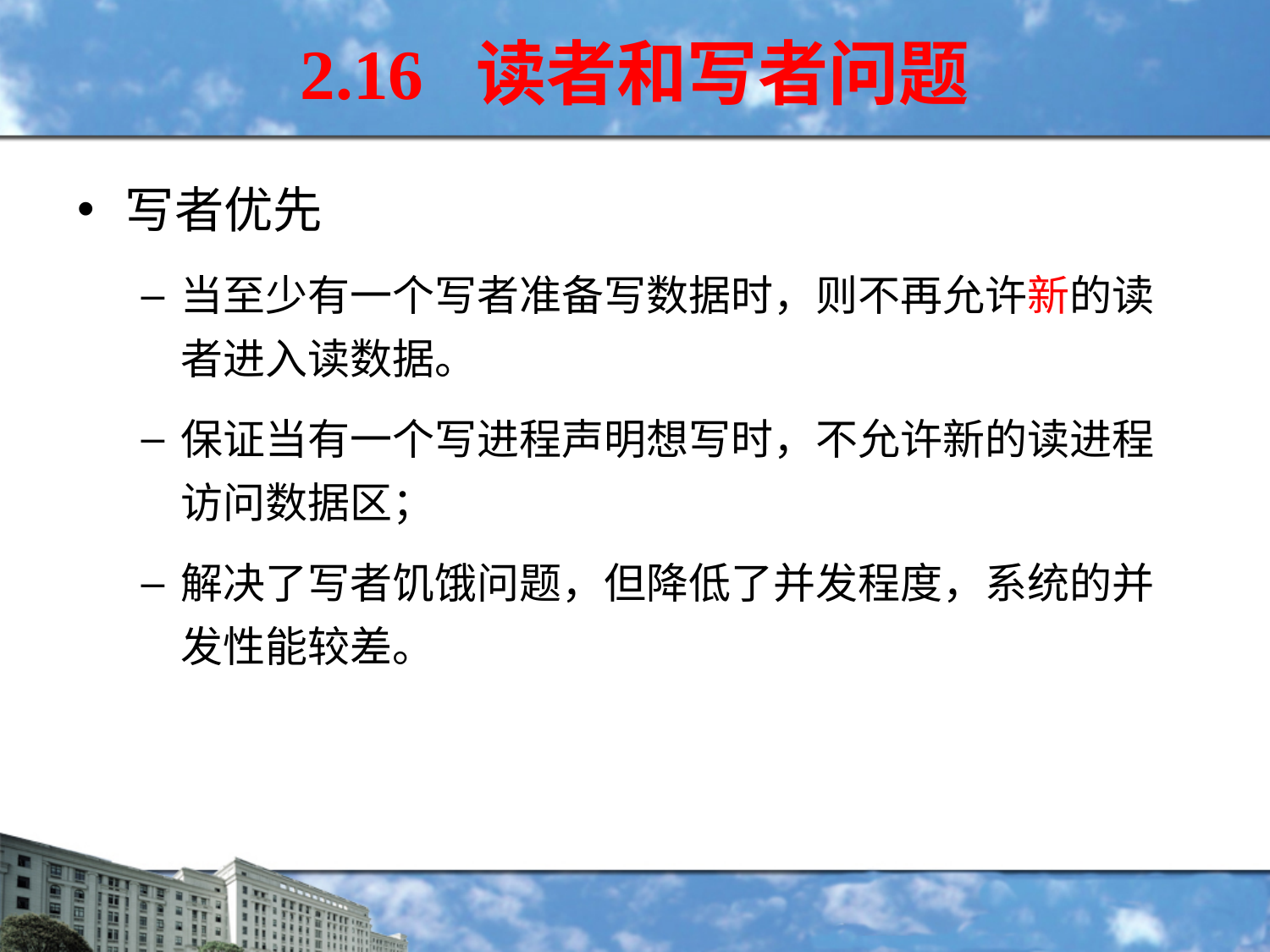

# 2.16  读者和写者问题
写者优先
当至少有一个写者准备写数据时，则不再允许新的读者进入读数据。
保证当有一个写进程声明想写时，不允许新的读进程访问数据区；
解决了写者饥饿问题，但降低了并发程度，系统的并发性能较差。